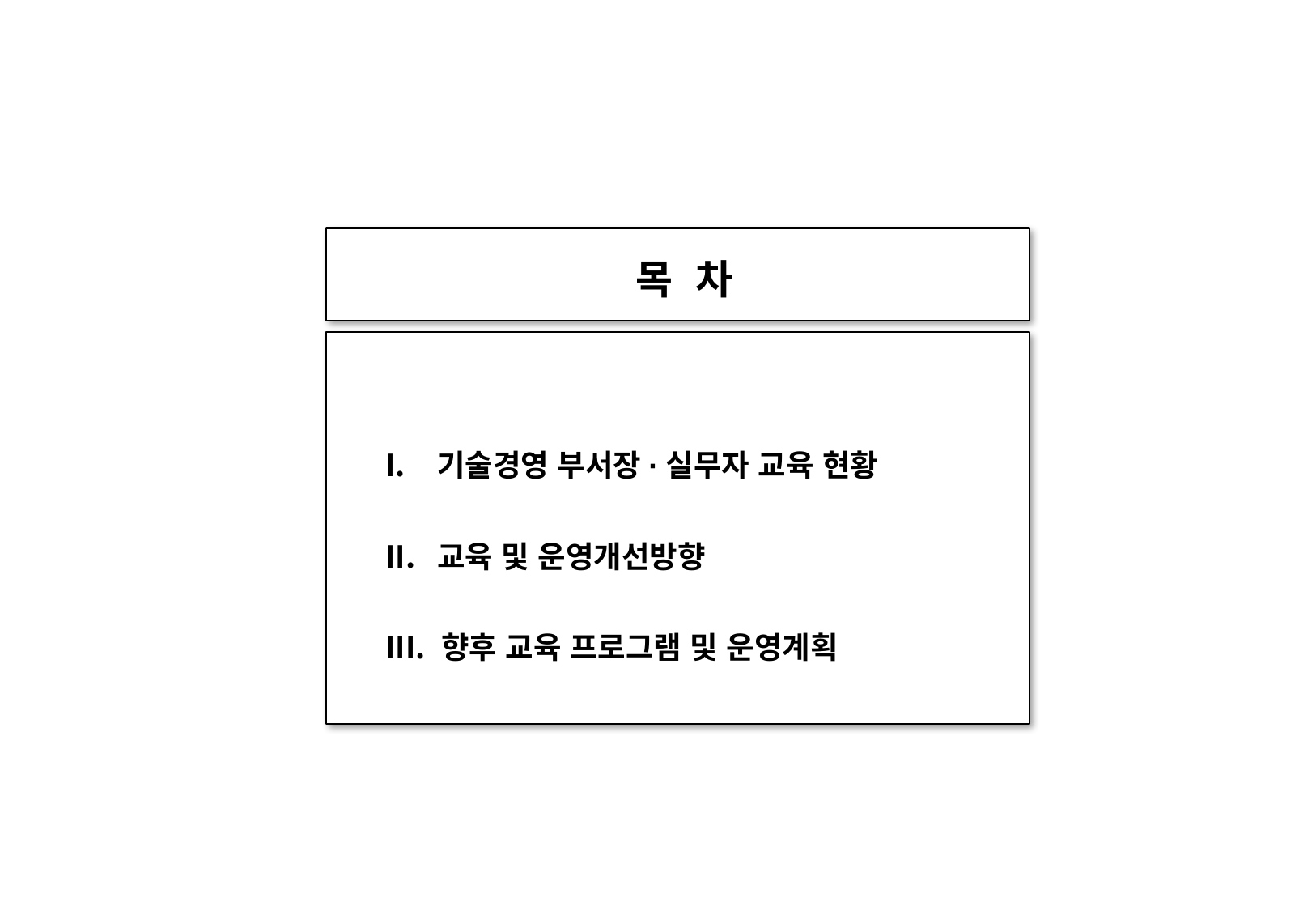

# 목  차
 기술경영 부서장·실무자 교육 현황
 교육 및 운영개선방향
 향후 교육 프로그램 및 운영계획